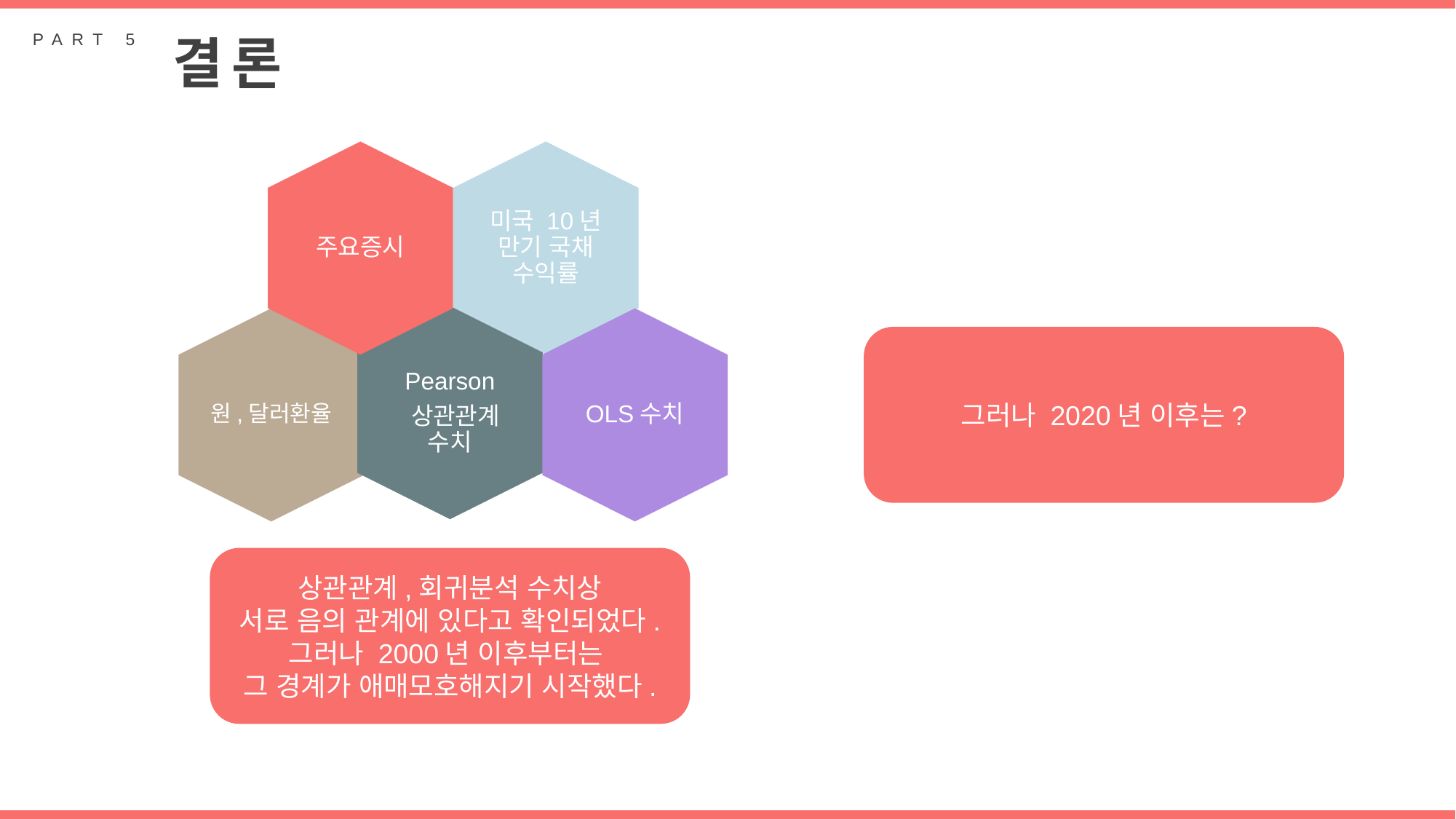

PART 5
결론
주요증시
미국 10년 만기 국채 수익률
Pearson
 상관관계 수치
OLS수치
원,달러환율

상관관계,회귀분석 수치상
서로 음의 관계에 있다고 확인되었다.
그러나 2000년 이후부터는
그 경계가 애매모호해지기 시작했다.
그러나 2020년 이후는?